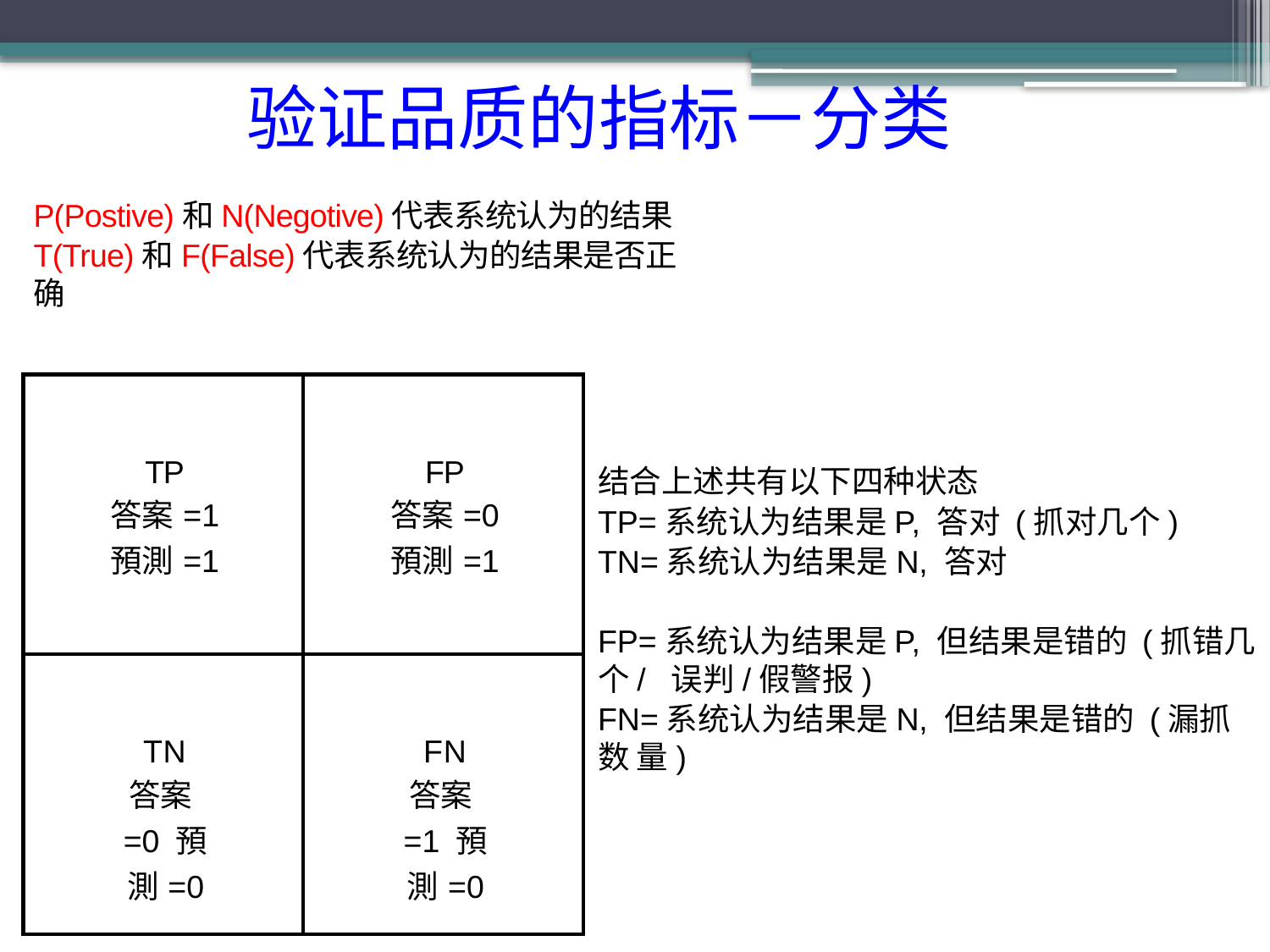

# 验证品质的指标－分类
P(Postive)和N(Negotive)代表系统认为的结果
T(True)和F(False)代表系统认为的结果是否正确
| TP 答案=1 預測=1 | FP 答案=0 預測=1 |
| --- | --- |
| TN 答案=0 預測=0 | FN 答案=1 預測=0 |

结合上述共有以下四种状态
TP=系统认为结果是P, 答对 (抓对几个)
TN=系统认为结果是N, 答对

FP=系统认为结果是P, 但结果是错的 (抓错几个/  误判/假警报)
FN=系统认为结果是N, 但结果是错的 (漏抓数 量)